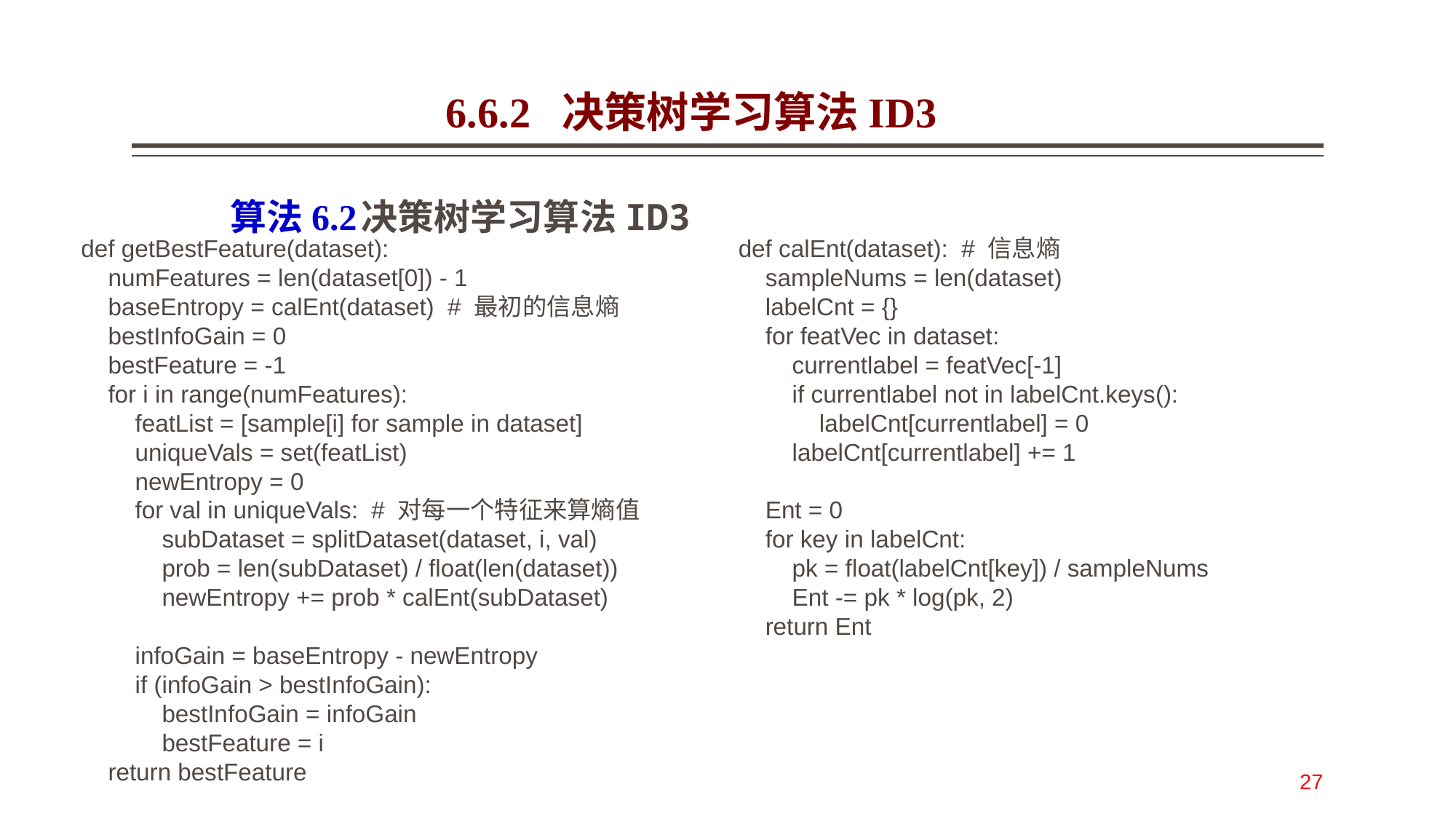

6.6.2  决策树学习算法ID3
    算法6.2	决策树学习算法ID3

def getBestFeature(dataset):
    numFeatures = len(dataset[0]) - 1
    baseEntropy = calEnt(dataset)  # 最初的信息熵
    bestInfoGain = 0
    bestFeature = -1
    for i in range(numFeatures):
        featList = [sample[i] for sample in dataset]
        uniqueVals = set(featList)
        newEntropy = 0
        for val in uniqueVals:  # 对每一个特征来算熵值
            subDataset = splitDataset(dataset, i, val)
            prob = len(subDataset) / float(len(dataset))
            newEntropy += prob * calEnt(subDataset)

        infoGain = baseEntropy - newEntropy
        if (infoGain > bestInfoGain):
            bestInfoGain = infoGain
            bestFeature = i
    return bestFeature
def calEnt(dataset):  # 信息熵
    sampleNums = len(dataset)
    labelCnt = {}
    for featVec in dataset:
        currentlabel = featVec[-1]
        if currentlabel not in labelCnt.keys():
            labelCnt[currentlabel] = 0
        labelCnt[currentlabel] += 1

    Ent = 0
    for key in labelCnt:
        pk = float(labelCnt[key]) / sampleNums
        Ent -= pk * log(pk, 2)
    return Ent
27